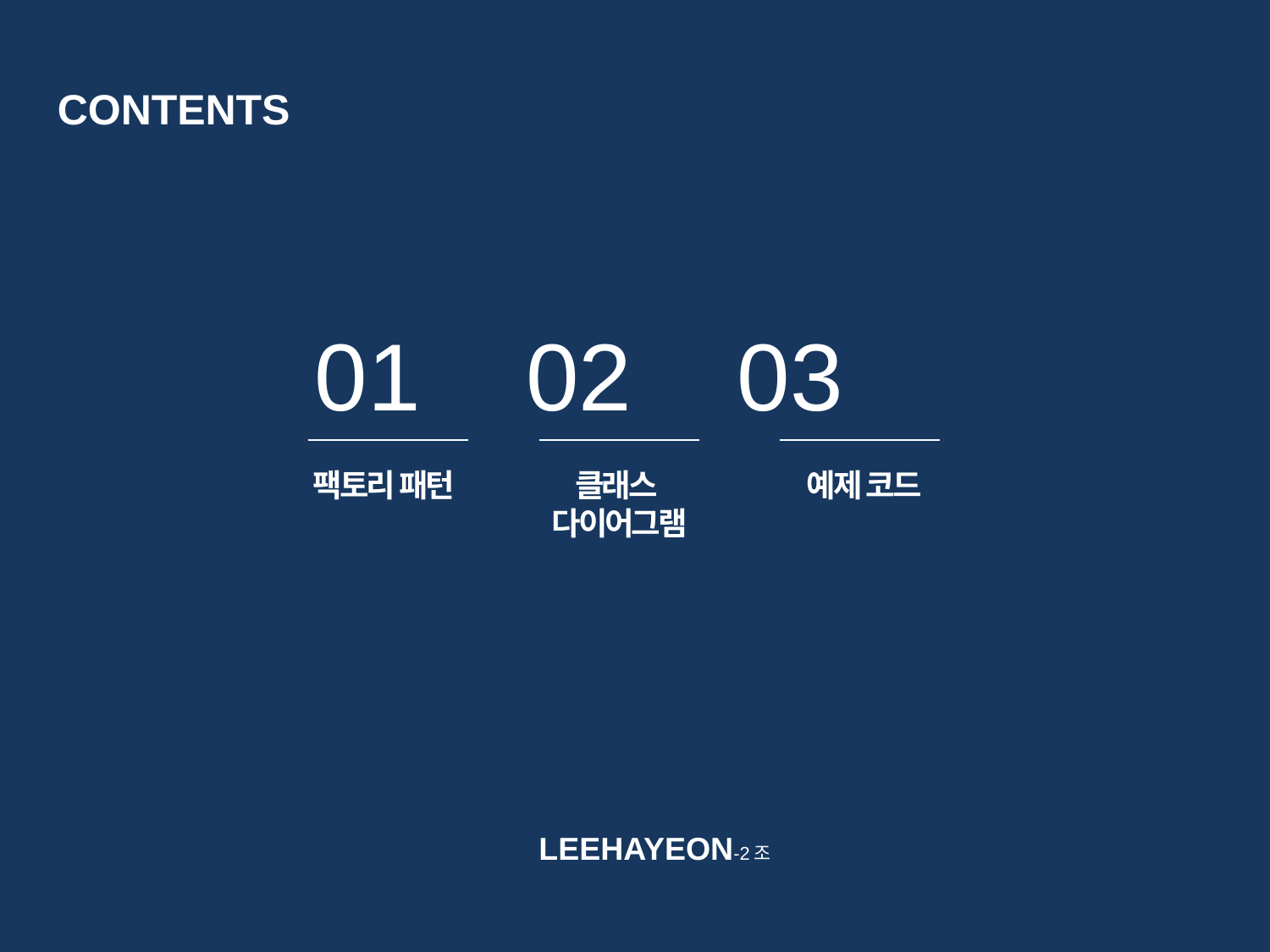

CONTENTS
01    02    03
팩토리 패턴
예제 코드
클래스
다이어그램
LEEHAYEON-2조